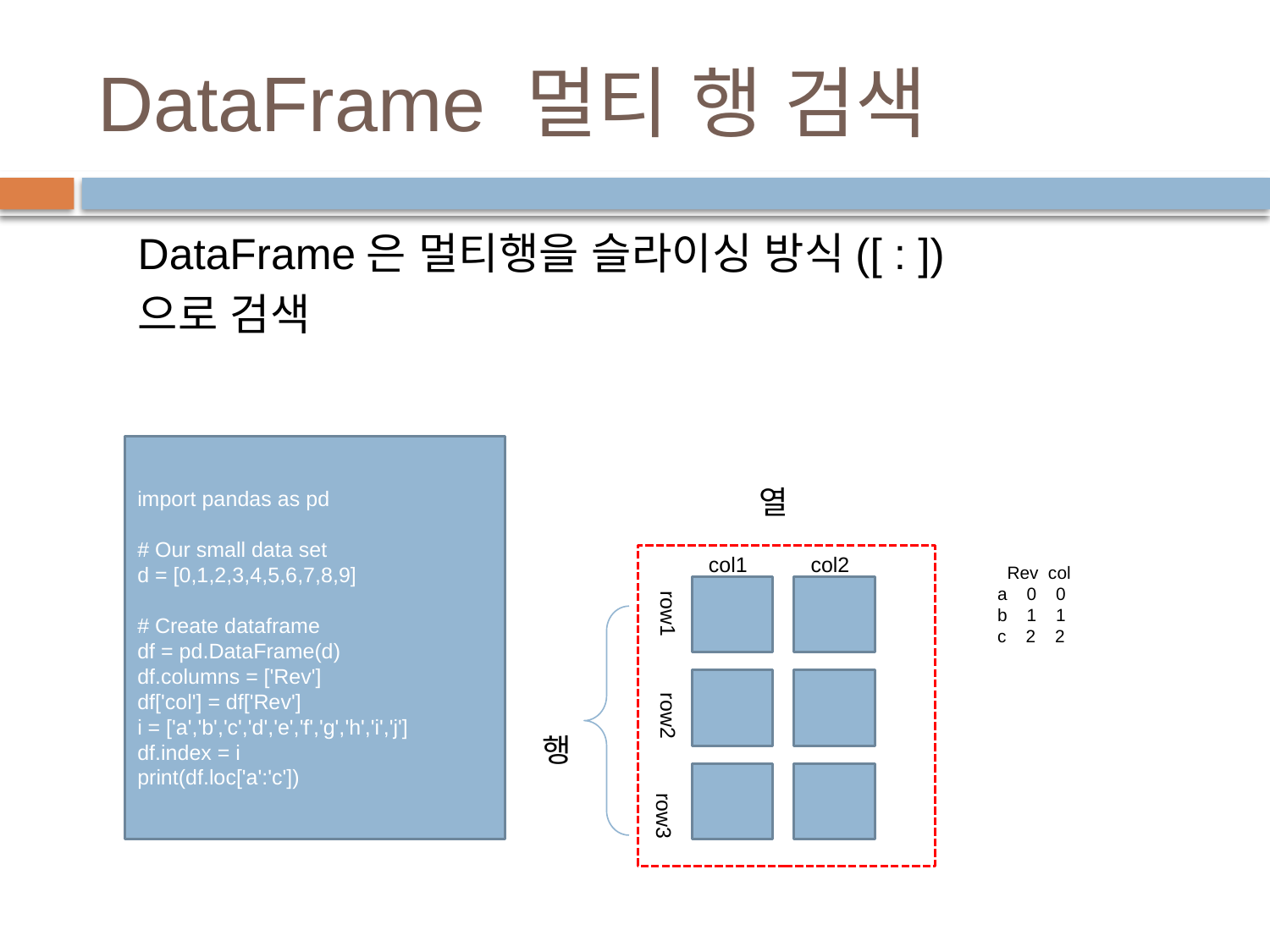

# DataFrame 멀티 행 검색
DataFrame은 멀티행을 슬라이싱 방식([ : ])
으로 검색
import pandas as pd

# Our small data set
d = [0,1,2,3,4,5,6,7,8,9]

# Create dataframe
df = pd.DataFrame(d)
df.columns = ['Rev']
df['col'] = df['Rev']
i = ['a','b','c','d','e','f','g','h','i','j']
df.index = i
print(df.loc['a':'c'])
열
col1
col2

row1

row2
행

row3

  Rev  col
a    0    0
b    1    1
c    2    2